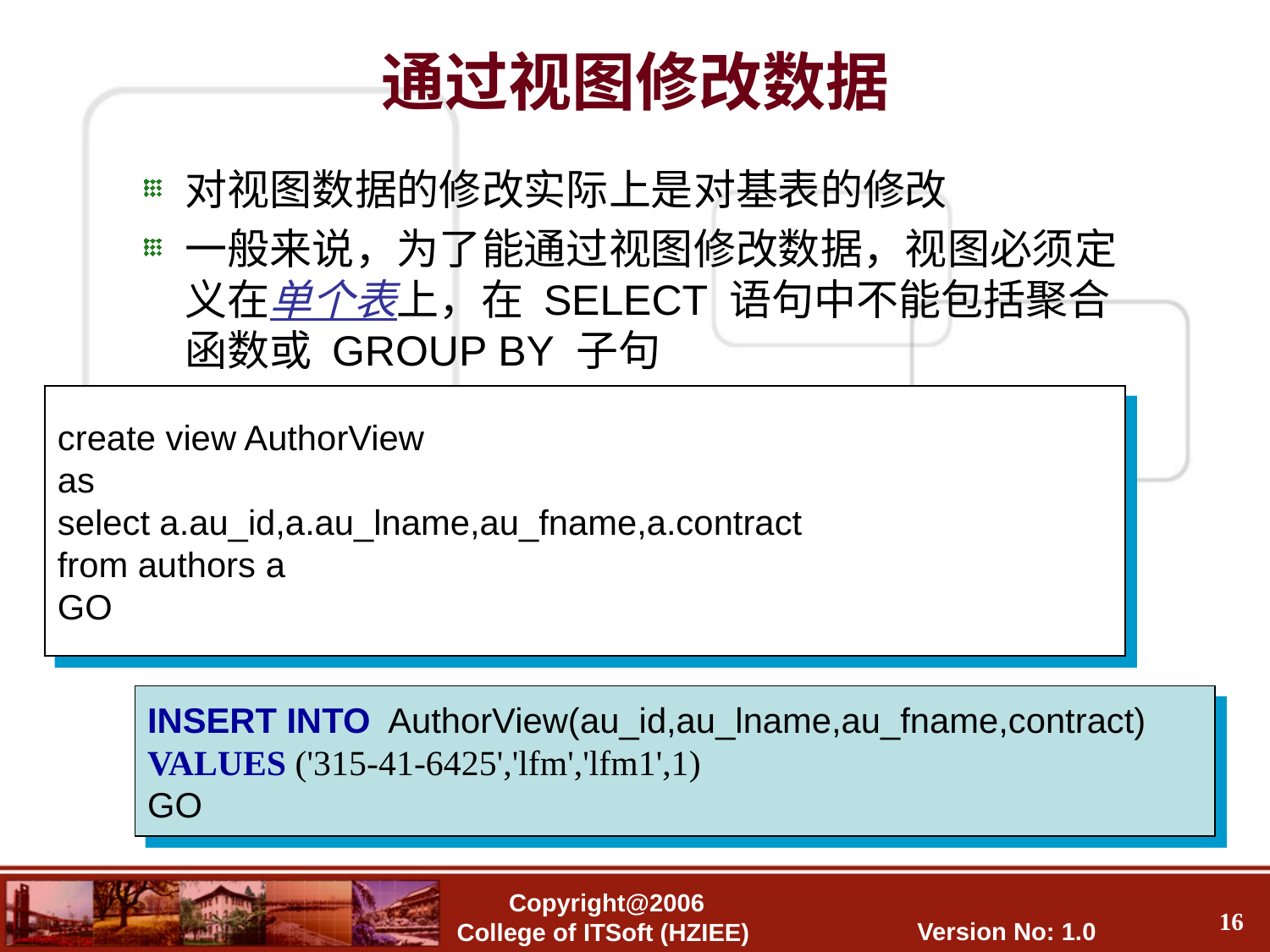

# 通过视图修改数据
对视图数据的修改实际上是对基表的修改
一般来说，为了能通过视图修改数据，视图必须定义在单个表上，在 SELECT 语句中不能包括聚合函数或 GROUP BY 子句
create view AuthorView
as
select a.au_id,a.au_lname,au_fname,a.contract
from authors a
GO
INSERT INTO  AuthorView(au_id,au_lname,au_fname,contract)
VALUES ('315-41-6425','lfm','lfm1',1)
GO